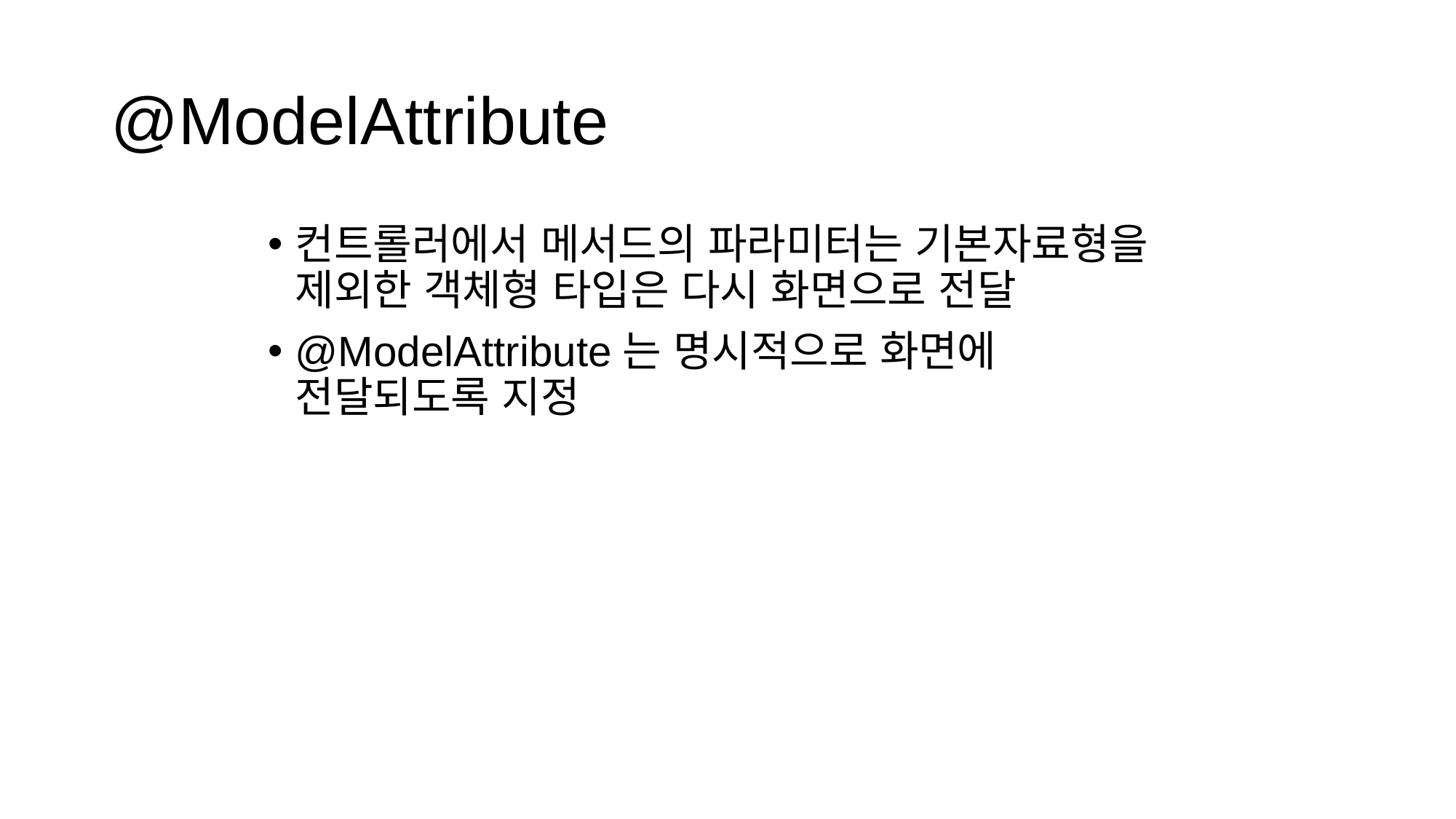

# @ModelAttribute

컨트롤러에서 메서드의 파라미터는 기본자료형을 제외한 객체형 타입은 다시 화면으로 전달
@ModelAttribute는 명시적으로 화면에 전달되도록 지정